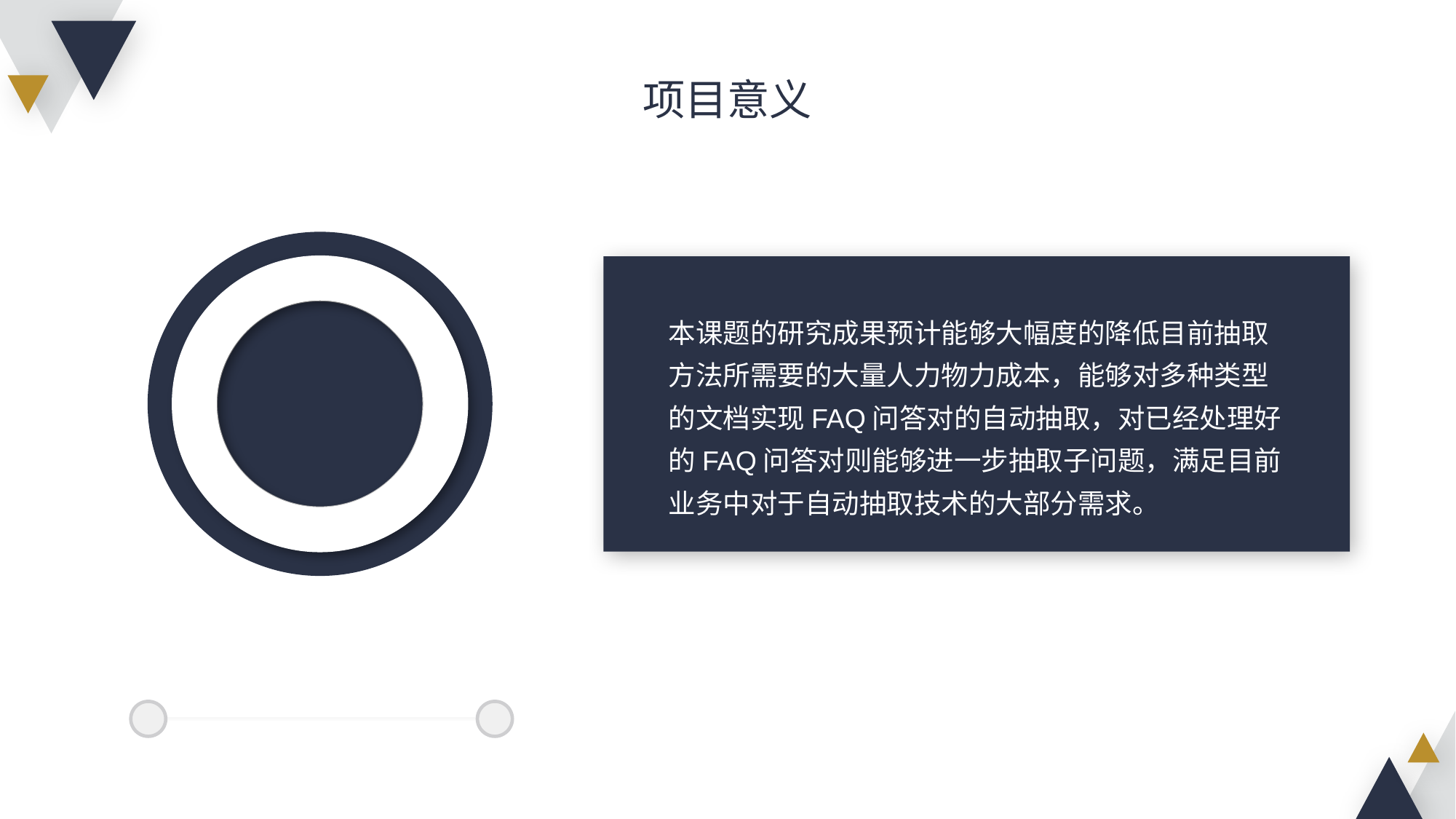

项目意义

本课题的研究成果预计能够大幅度的降低目前抽取方法所需要的大量人力物力成本，能够对多种类型的文档实现FAQ问答对的自动抽取，对已经处理好的FAQ问答对则能够进一步抽取子问题，满足目前业务中对于自动抽取技术的大部分需求。